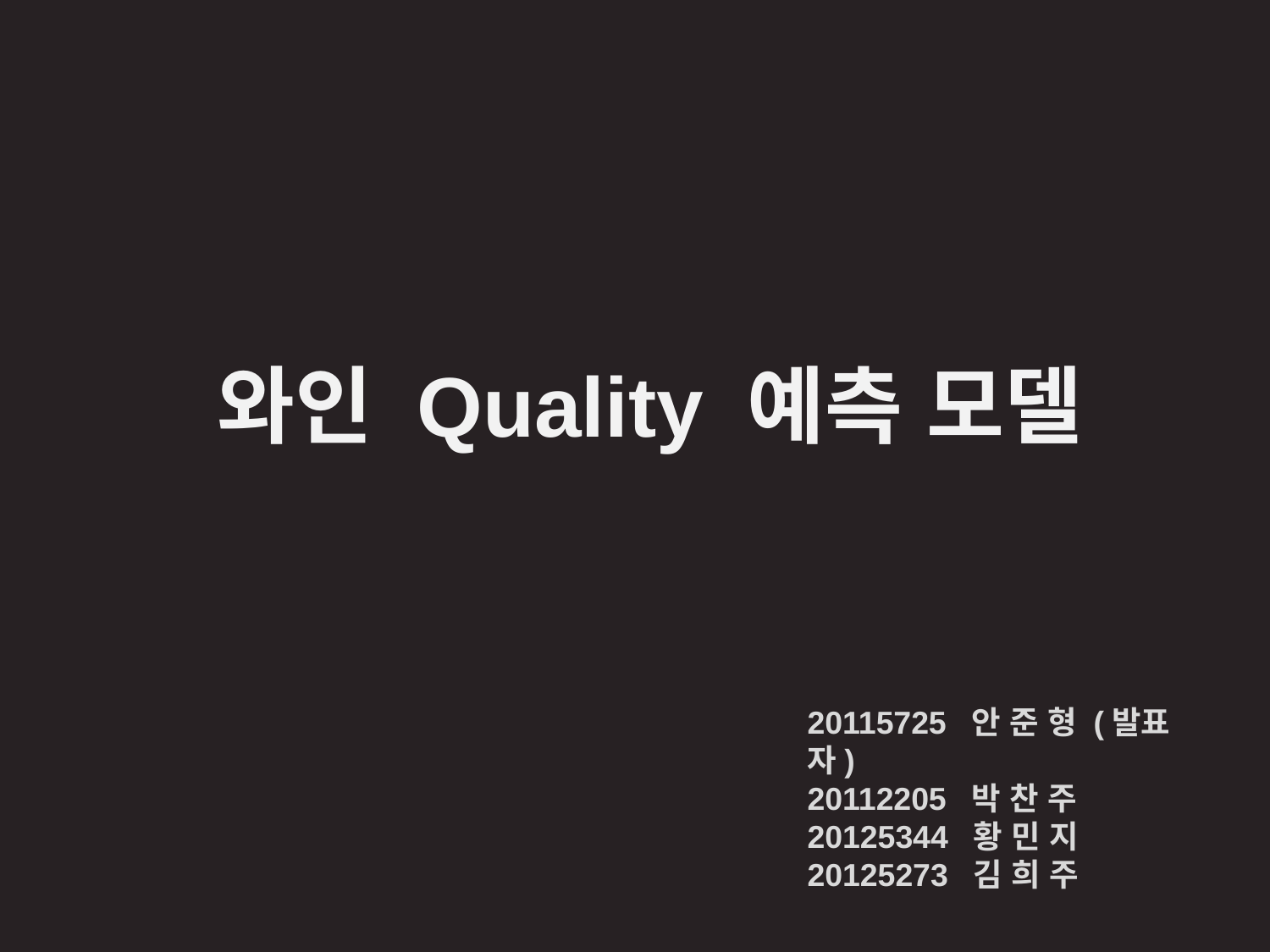

와인 Quality 예측 모델
20115725  안 준 형 (발표자)
20112205  박 찬 주
20125344  황 민 지  20125273  김 희 주